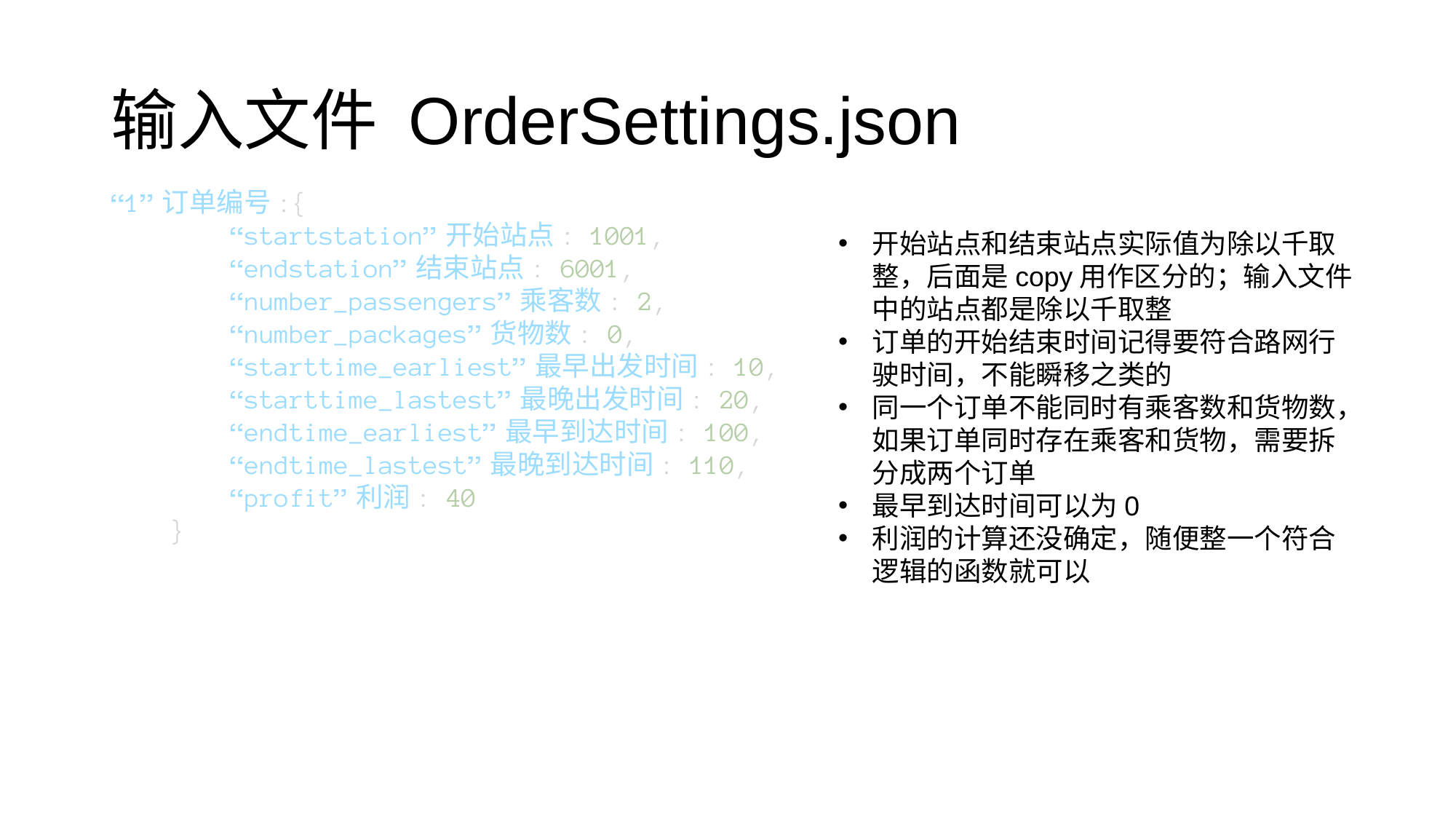

# 输入文件 OrderSettings.json
“1”订单编号:{
        “startstation”开始站点: 1001,
        “endstation”结束站点: 6001,
        “number_passengers”乘客数: 2,
        “number_packages”货物数: 0,
        “starttime_earliest”最早出发时间: 10,
        “starttime_lastest”最晚出发时间: 20,
        “endtime_earliest”最早到达时间: 100,
        “endtime_lastest”最晚到达时间: 110,
        “profit”利润: 40
    }
开始站点和结束站点实际值为除以千取整，后面是copy用作区分的；输入文件中的站点都是除以千取整
订单的开始结束时间记得要符合路网行驶时间，不能瞬移之类的
同一个订单不能同时有乘客数和货物数，如果订单同时存在乘客和货物，需要拆分成两个订单
最早到达时间可以为0
利润的计算还没确定，随便整一个符合逻辑的函数就可以